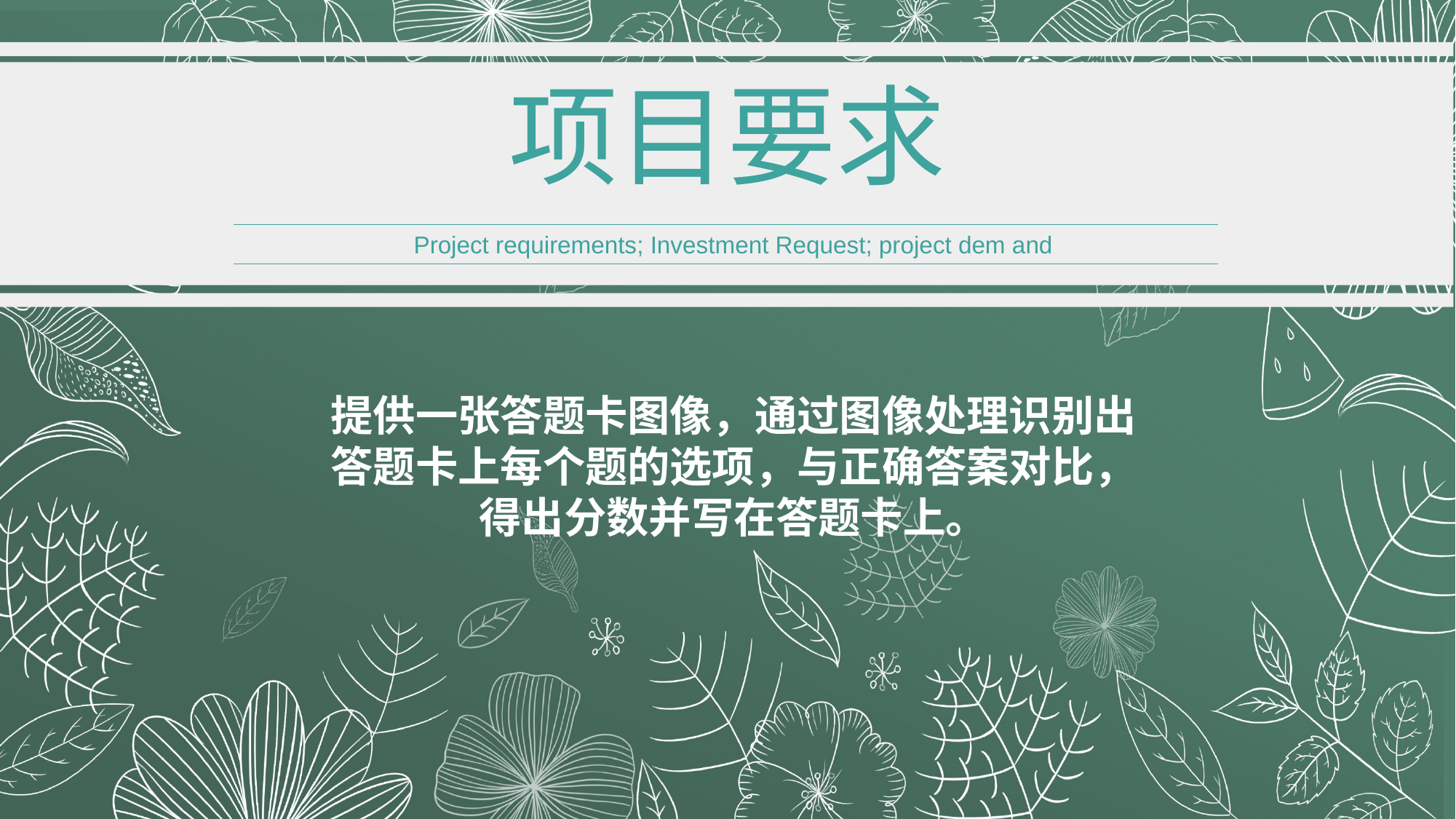

项目要求
Project requirements; Investment Request; project dem and
提供一张答题卡图像，通过图像处理识别出答题卡上每个题的选项，与正确答案对比，得出分数并写在答题卡上。